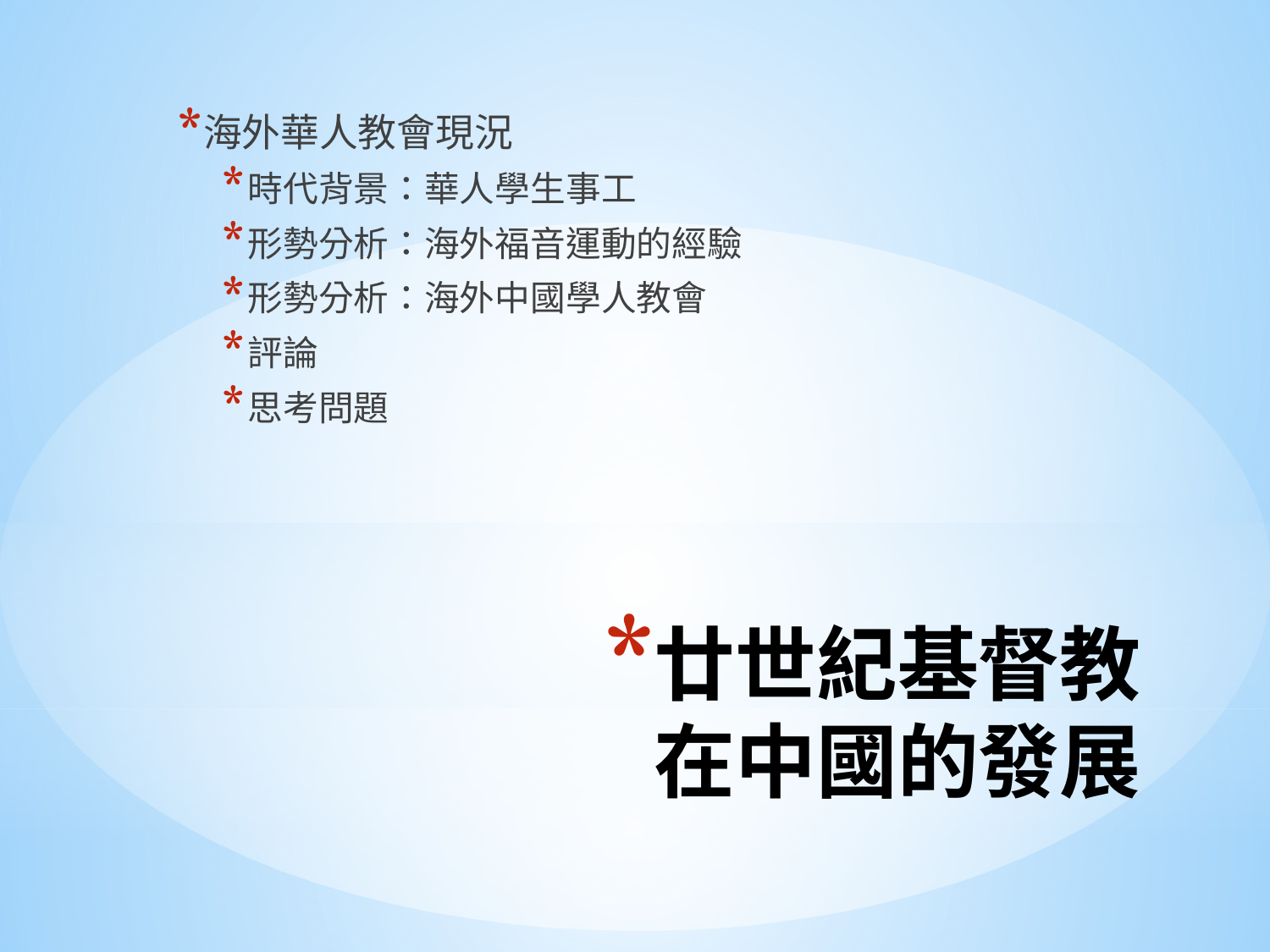

海外華人教會現況
時代背景：華人學生事工
形勢分析：海外福音運動的經驗
形勢分析：海外中國學人教會
評論
思考問題
# 廿世紀基督教 在中國的發展